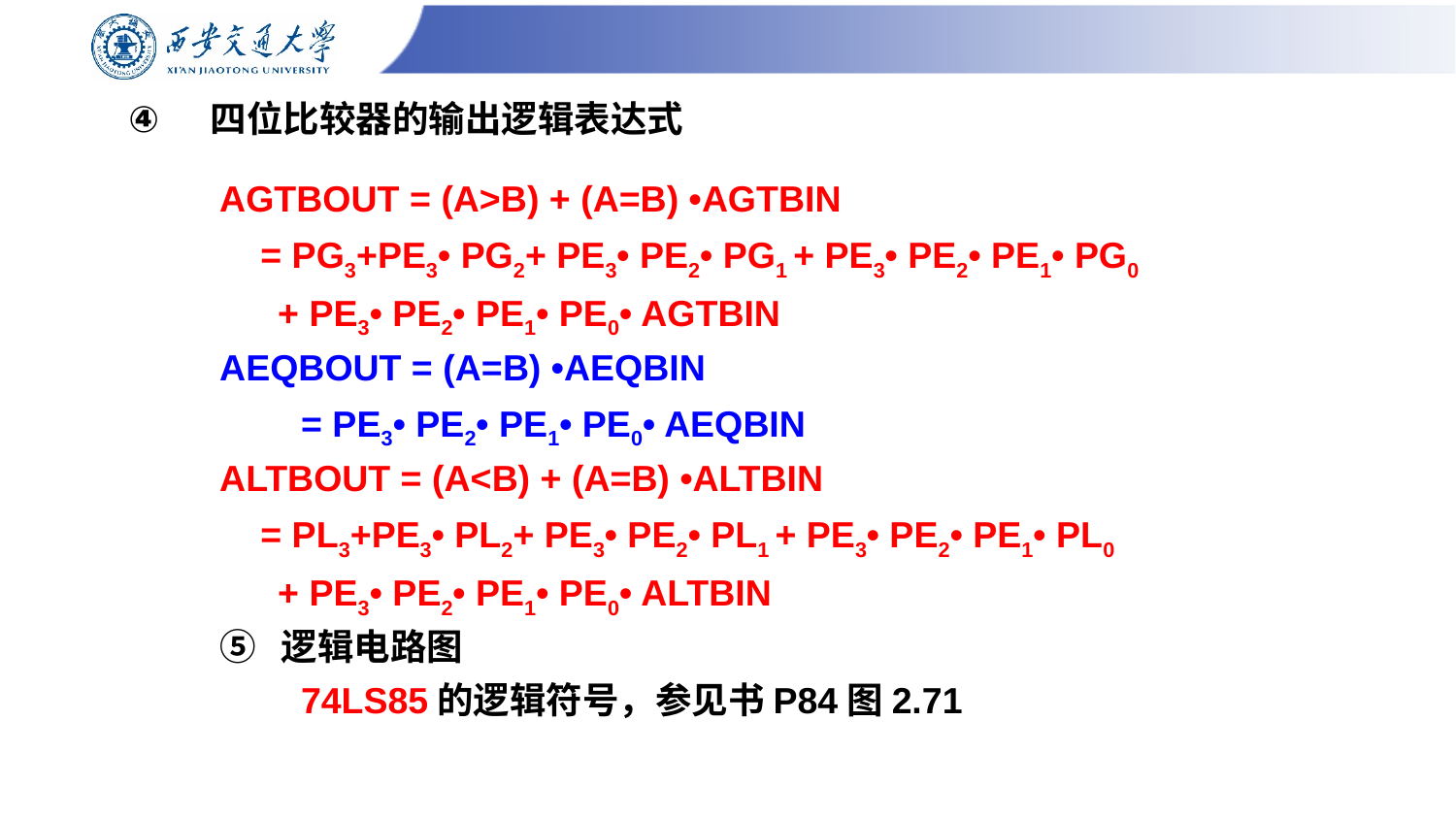

# 四位比较器的输出逻辑表达式
AGTBOUT = (A>B) + (A=B) •AGTBIN
    = PG3+PE3• PG2+ PE3• PE2• PG1 + PE3• PE2• PE1• PG0
          + PE3• PE2• PE1• PE0• AGTBIN
AEQBOUT = (A=B) •AEQBIN
        = PE3• PE2• PE1• PE0• AEQBIN
ALTBOUT = (A<B) + (A=B) •ALTBIN
    = PL3+PE3• PL2+ PE3• PE2• PL1 + PE3• PE2• PE1• PL0
          + PE3• PE2• PE1• PE0• ALTBIN
⑤  逻辑电路图
        74LS85的逻辑符号，参见书P84图2.71